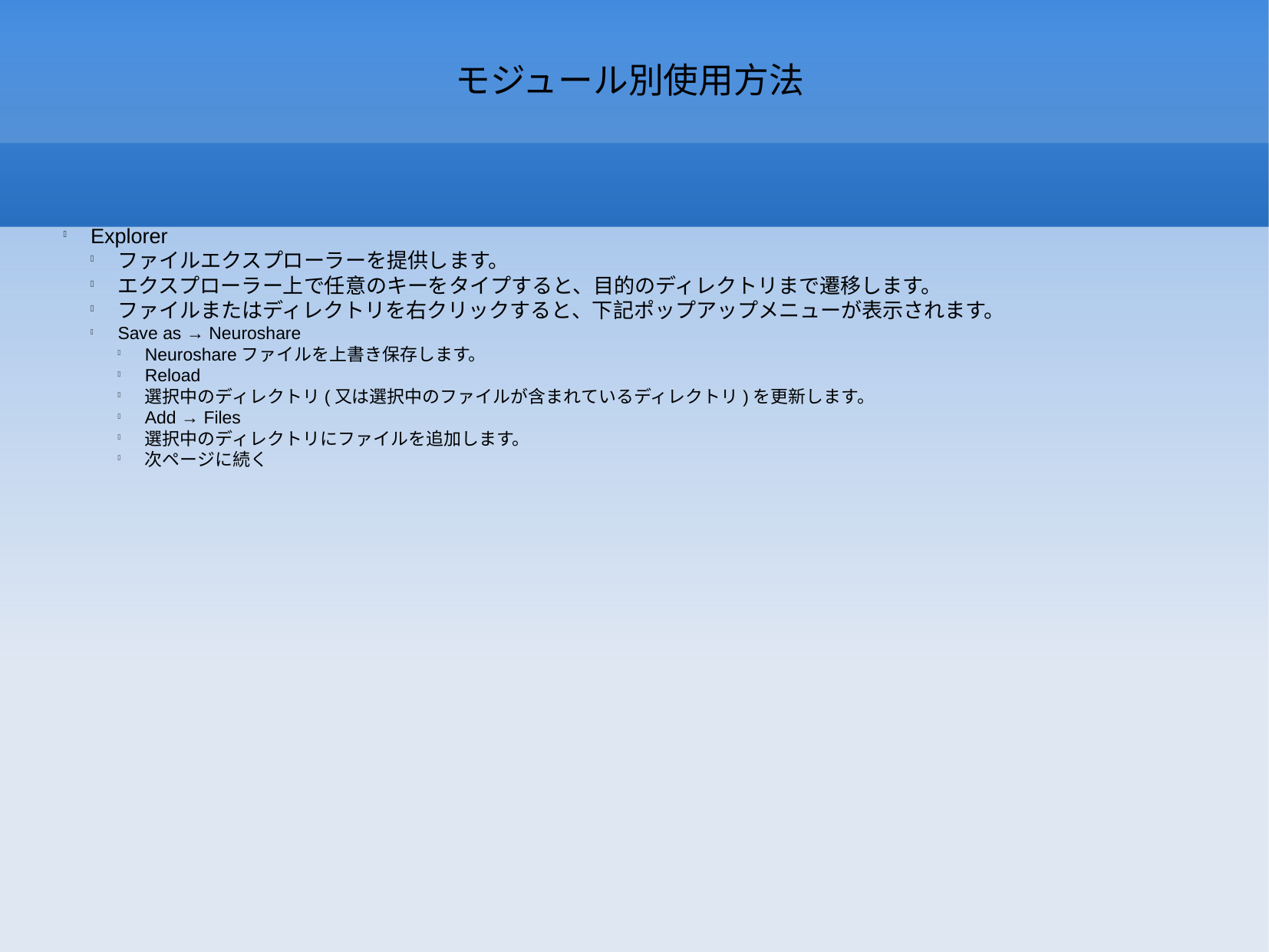

モジュール別使用方法
Explorer
ファイルエクスプローラーを提供します。
エクスプローラー上で任意のキーをタイプすると、目的のディレクトリまで遷移します。
ファイルまたはディレクトリを右クリックすると、下記ポップアップメニューが表示されます。
Save as → Neuroshare
Neuroshareファイルを上書き保存します。
Reload
選択中のディレクトリ(又は選択中のファイルが含まれているディレクトリ)を更新します。
Add → Files
選択中のディレクトリにファイルを追加します。
次ページに続く